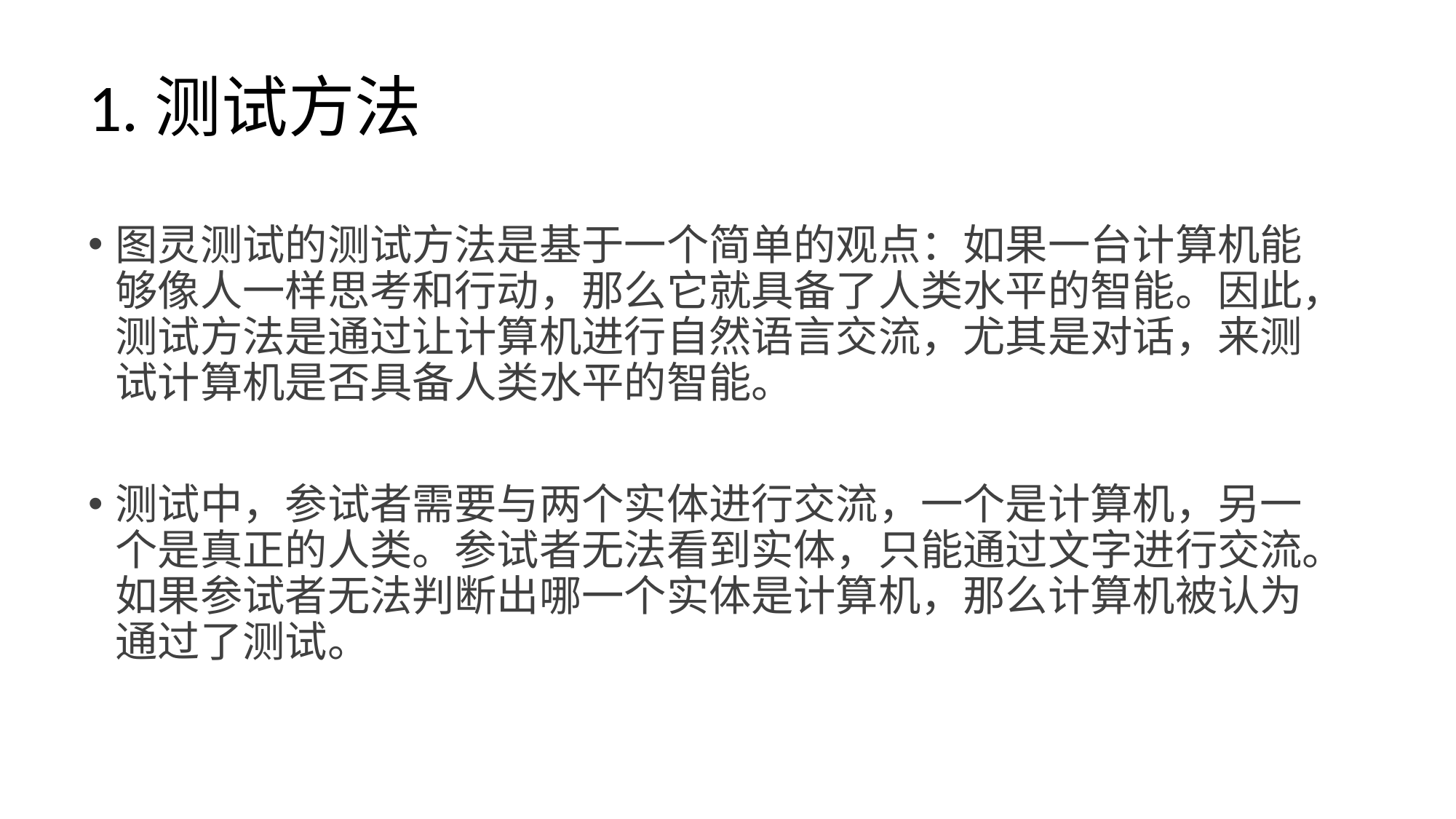

# 1.测试方法
图灵测试的测试方法是基于一个简单的观点：如果一台计算机能够像人一样思考和行动，那么它就具备了人类水平的智能。因此，测试方法是通过让计算机进行自然语言交流，尤其是对话，来测试计算机是否具备人类水平的智能。

测试中，参试者需要与两个实体进行交流，一个是计算机，另一个是真正的人类。参试者无法看到实体，只能通过文字进行交流。如果参试者无法判断出哪一个实体是计算机，那么计算机被认为通过了测试。